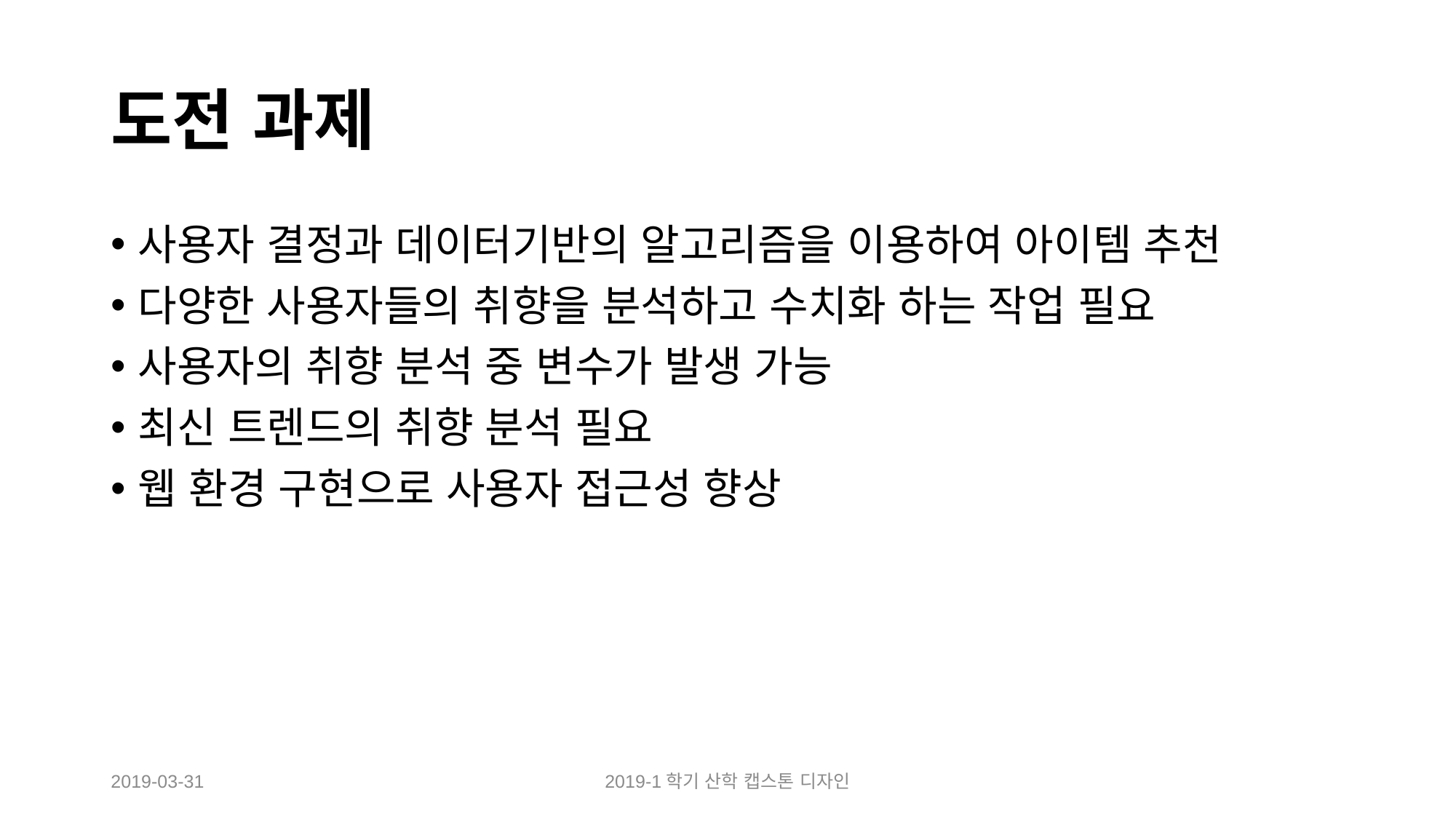

# 도전 과제
사용자 결정과 데이터기반의 알고리즘을 이용하여 아이템 추천
다양한 사용자들의 취향을 분석하고 수치화 하는 작업 필요
사용자의 취향 분석 중 변수가 발생 가능
최신 트렌드의 취향 분석 필요
웹 환경 구현으로 사용자 접근성 향상

2019-03-31
2019-1학기 산학 캡스톤 디자인